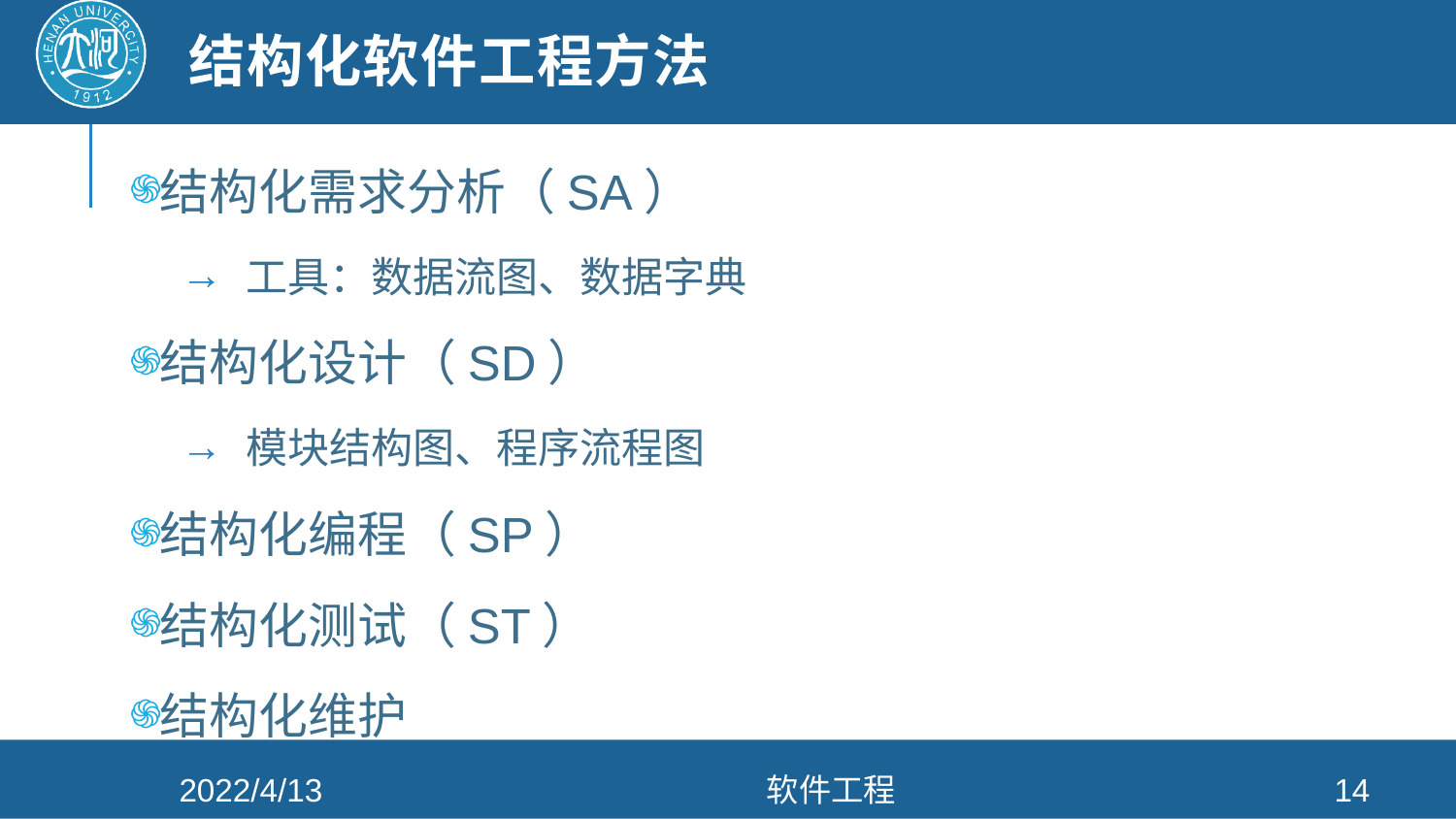

# 结构化软件工程方法
结构化需求分析（SA）
工具：数据流图、数据字典
结构化设计（SD）
模块结构图、程序流程图
结构化编程（SP）
结构化测试（ST）
结构化维护
2022/4/13
软件工程
14